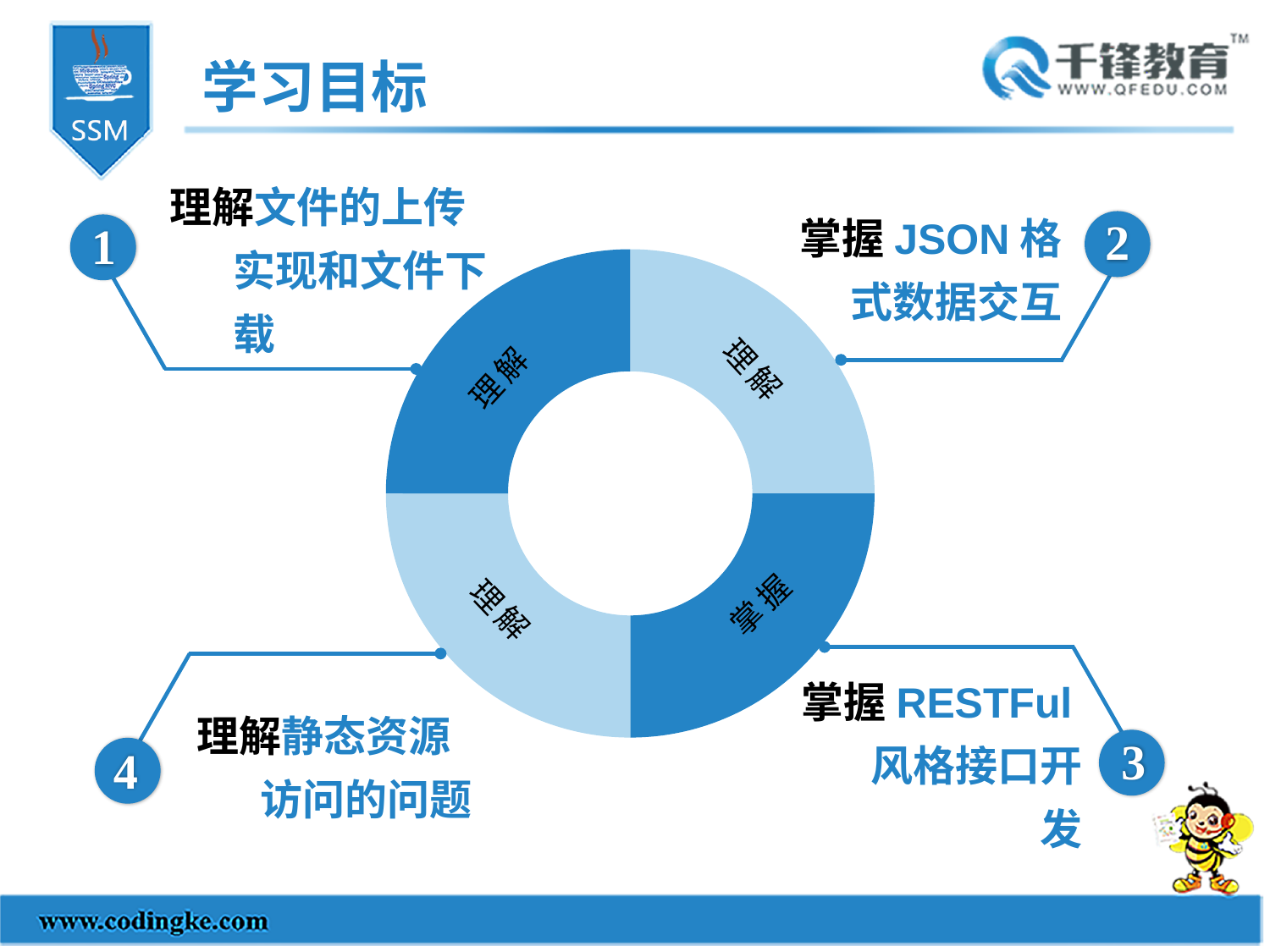

学习目标
理解文件的上传实现和文件下载
1

掌握JSON格式数据交互
2

### Chart

| Category | 销售额 |
|---|---|
| 掌握知识 | 2.5 |
| 理解知识 | 2.5 |
| 熟悉知识 | 2.5 |
| 了解知识 | 2.5 |
理解
理解
掌握
理解
掌握RESTFul风格接口开发
3

理解静态资源访问的问题
4